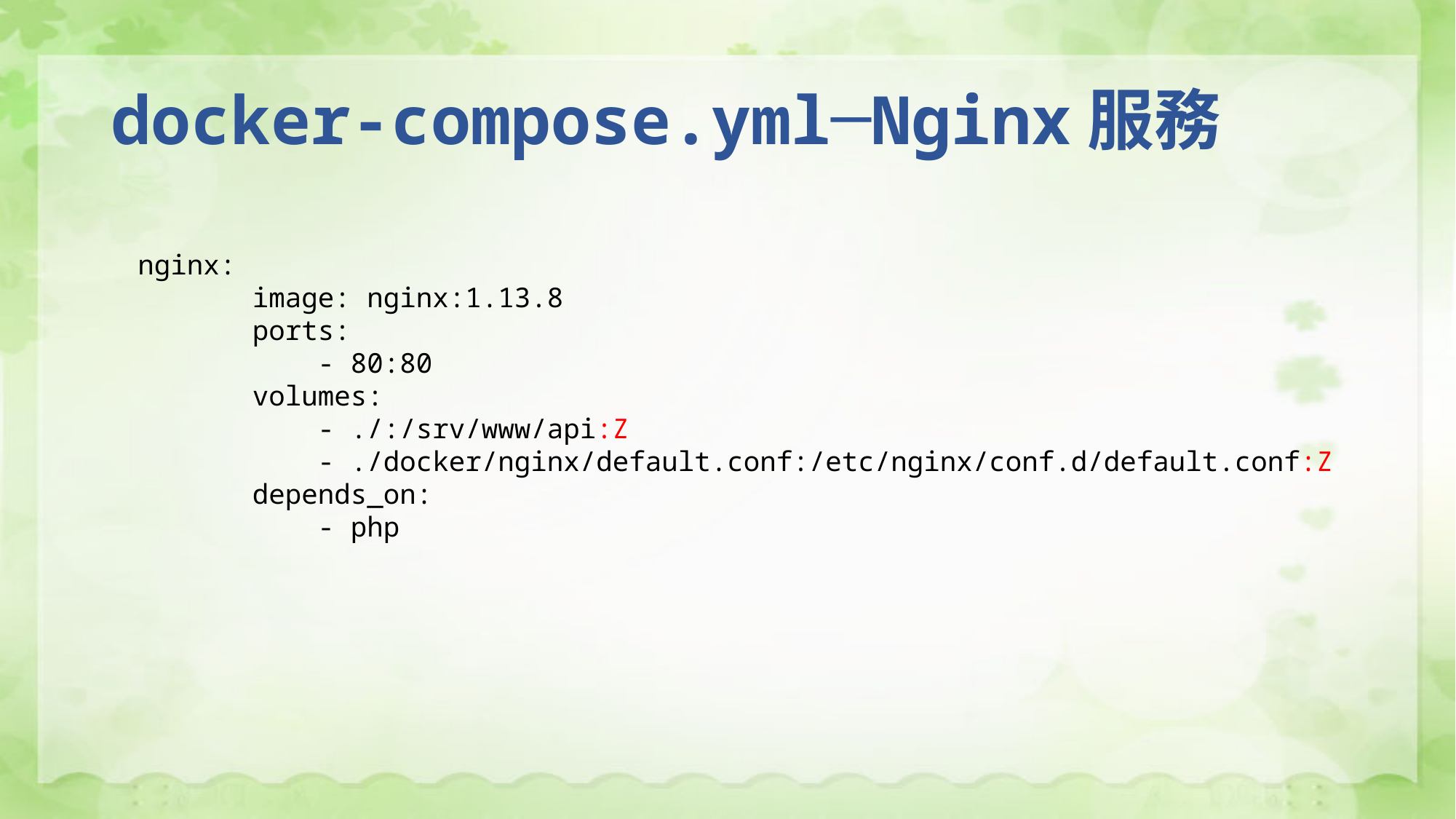

# docker-compose.yml─Nginx服務
 nginx:
        image: nginx:1.13.8
        ports:
            - 80:80
        volumes:
            - ./:/srv/www/api:Z
            - ./docker/nginx/default.conf:/etc/nginx/conf.d/default.conf:Z
        depends_on:
            - php